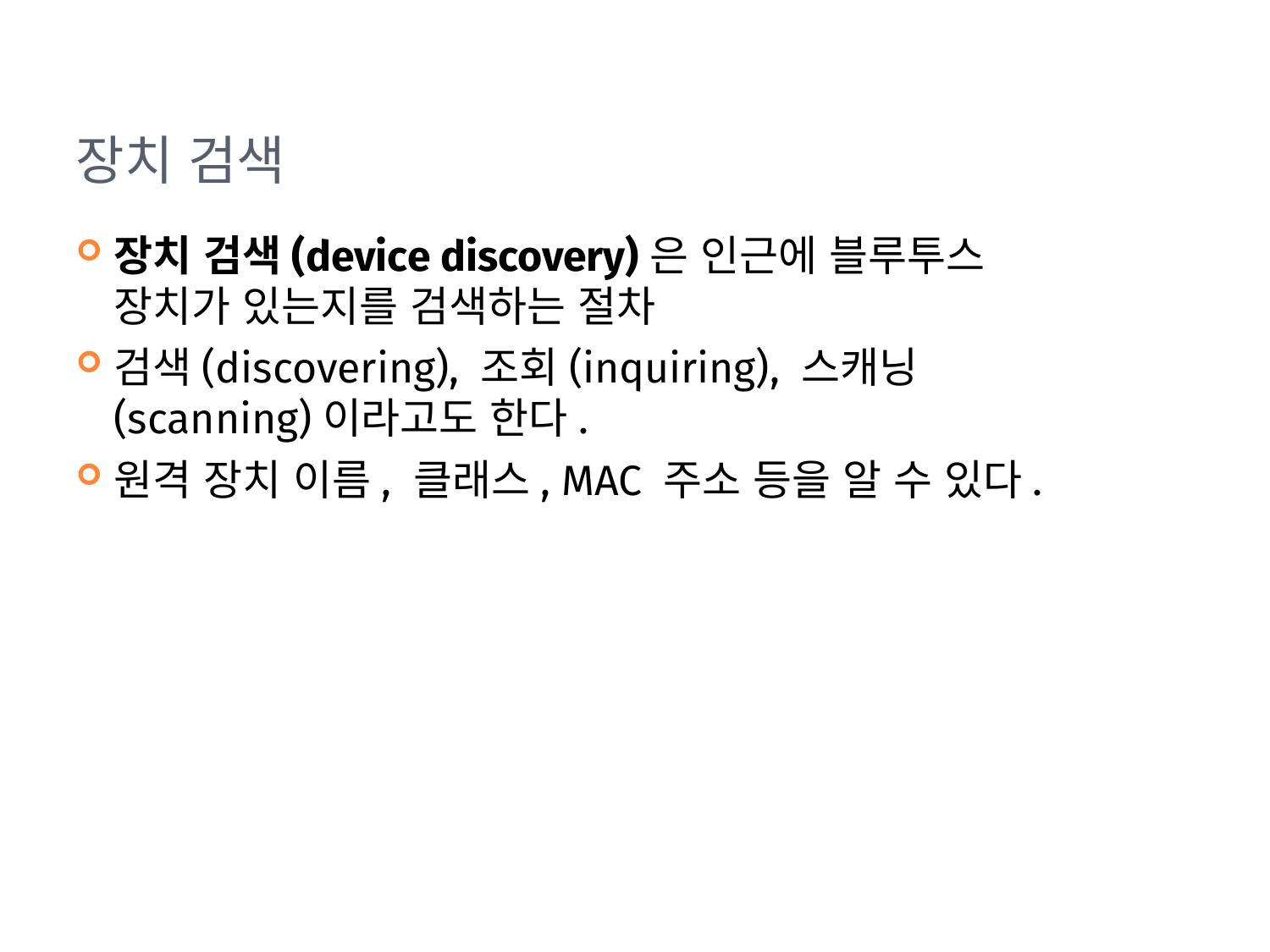

# 장치 검색
장치 검색(device discovery)은 인근에 블루투스 장치가 있는지를 검색하는 절차
검색(discovering), 조회(inquiring), 스캐닝(scanning)이라고도 한다.
원격 장치 이름, 클래스, MAC 주소 등을 알 수 있다.